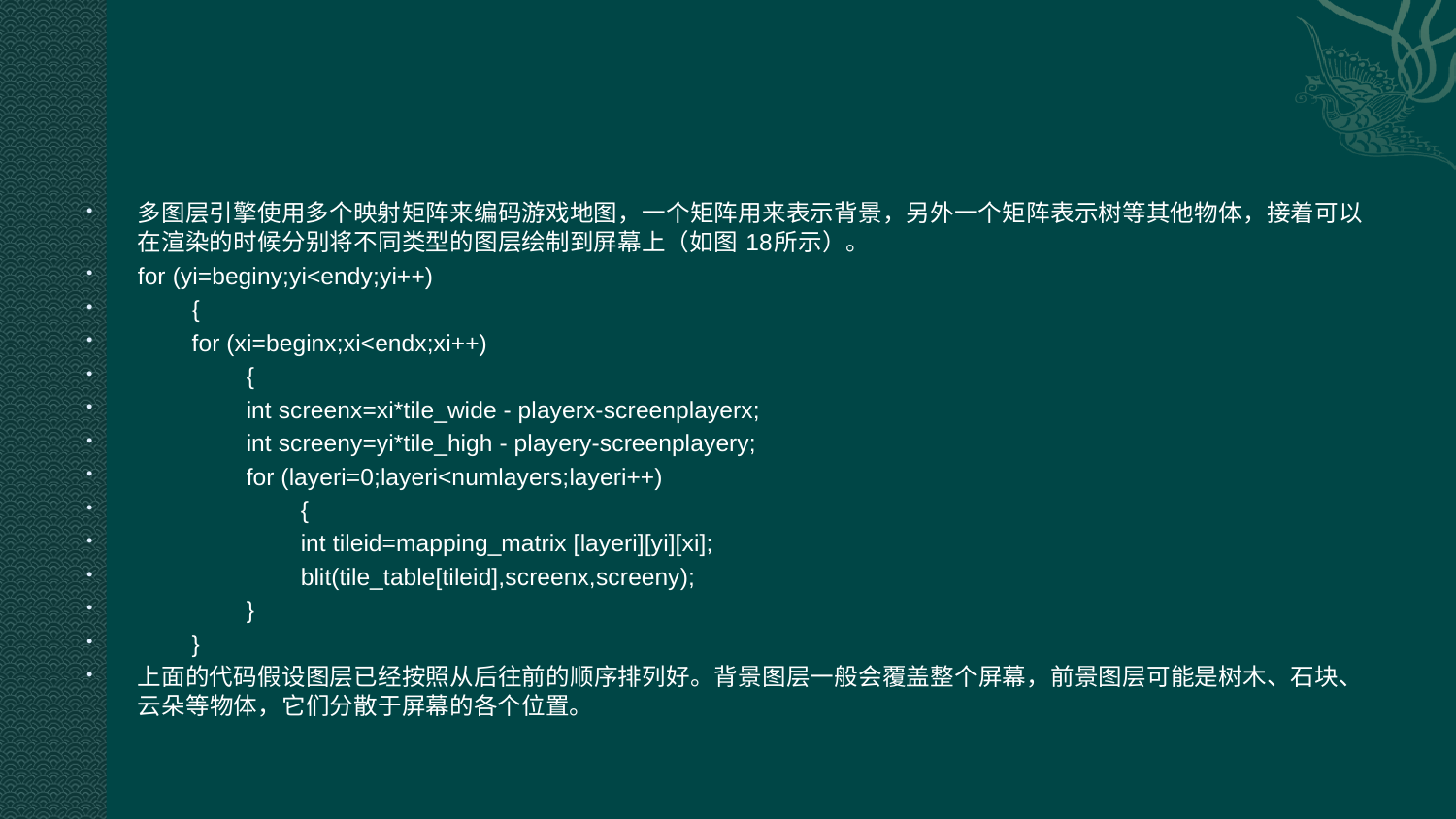

#
多图层引擎使用多个映射矩阵来编码游戏地图，一个矩阵用来表示背景，另外一个矩阵表示树等其他物体，接着可以在渲染的时候分别将不同类型的图层绘制到屏幕上（如图 18所示）。
for (yi=beginy;yi<endy;yi++)
        {
        for (xi=beginx;xi<endx;xi++)
                {
                int screenx=xi*tile_wide - playerx-screenplayerx;
                int screeny=yi*tile_high - playery-screenplayery;
                for (layeri=0;layeri<numlayers;layeri++)
                        {
                        int tileid=mapping_matrix [layeri][yi][xi];
                        blit(tile_table[tileid],screenx,screeny);
                }
        }
上面的代码假设图层已经按照从后往前的顺序排列好。背景图层一般会覆盖整个屏幕，前景图层可能是树木、石块、云朵等物体，它们分散于屏幕的各个位置。